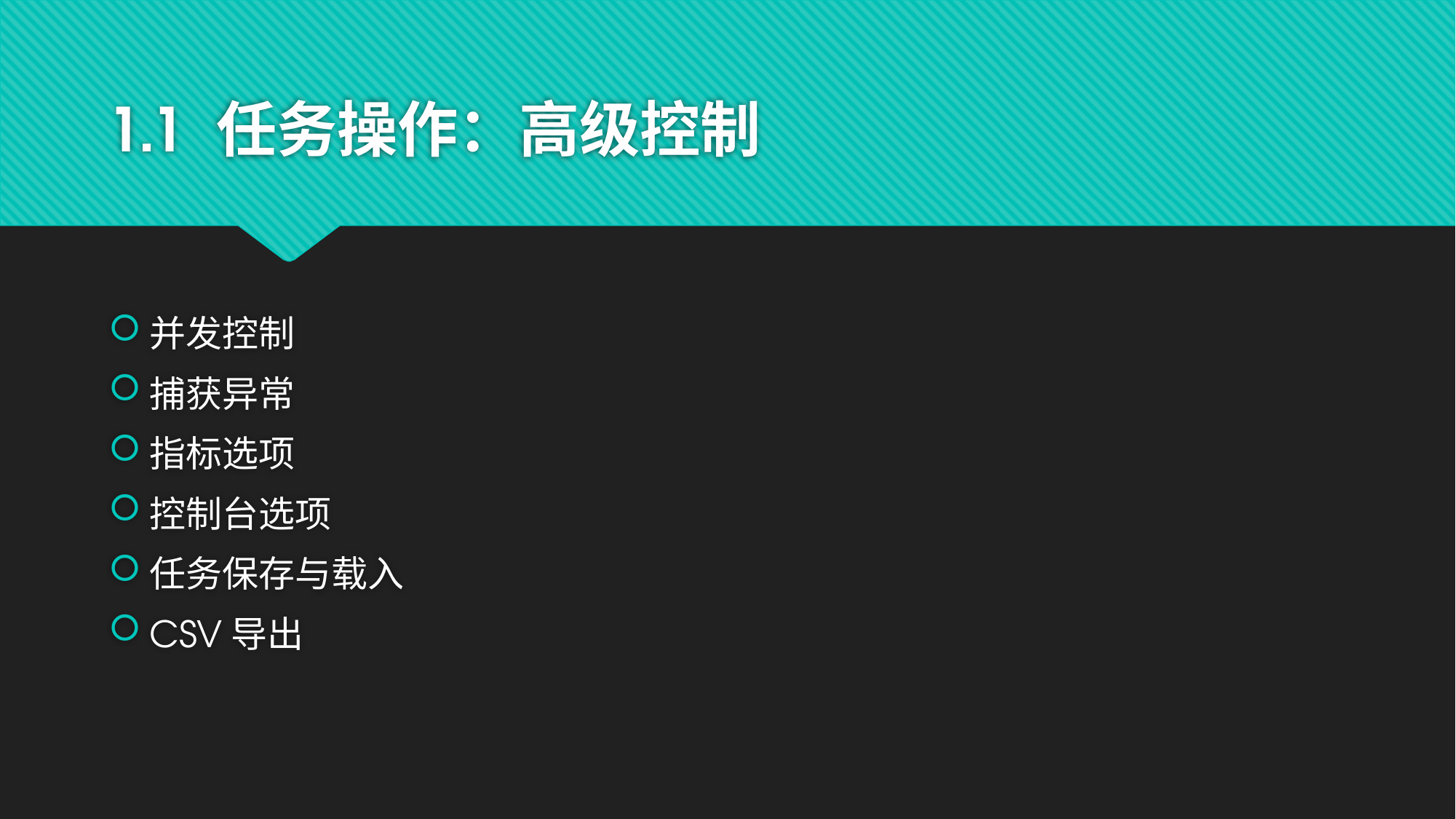

# 1.1 任务操作：高级控制
并发控制
捕获异常
指标选项
控制台选项
任务保存与载入
CSV导出